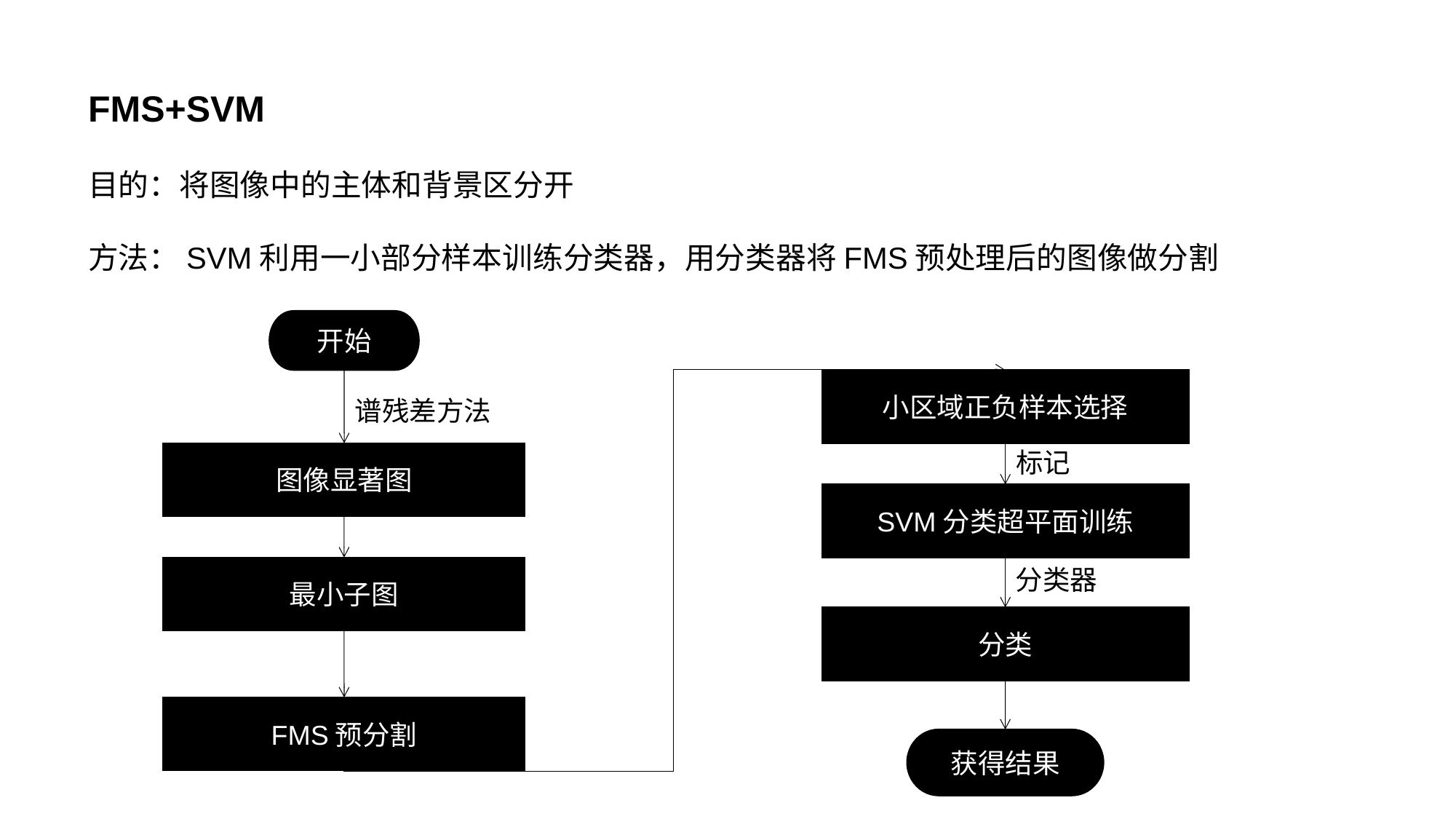

# FMS+SVM
目的：将图像中的主体和背景区分开

方法：SVM利用一小部分样本训练分类器，用分类器将FMS预处理后的图像做分割

开始
小区域正负样本选择
谱残差方法
标记
图像显著图
SVM分类超平面训练
分类器
最小子图
分类
FMS预分割
获得结果